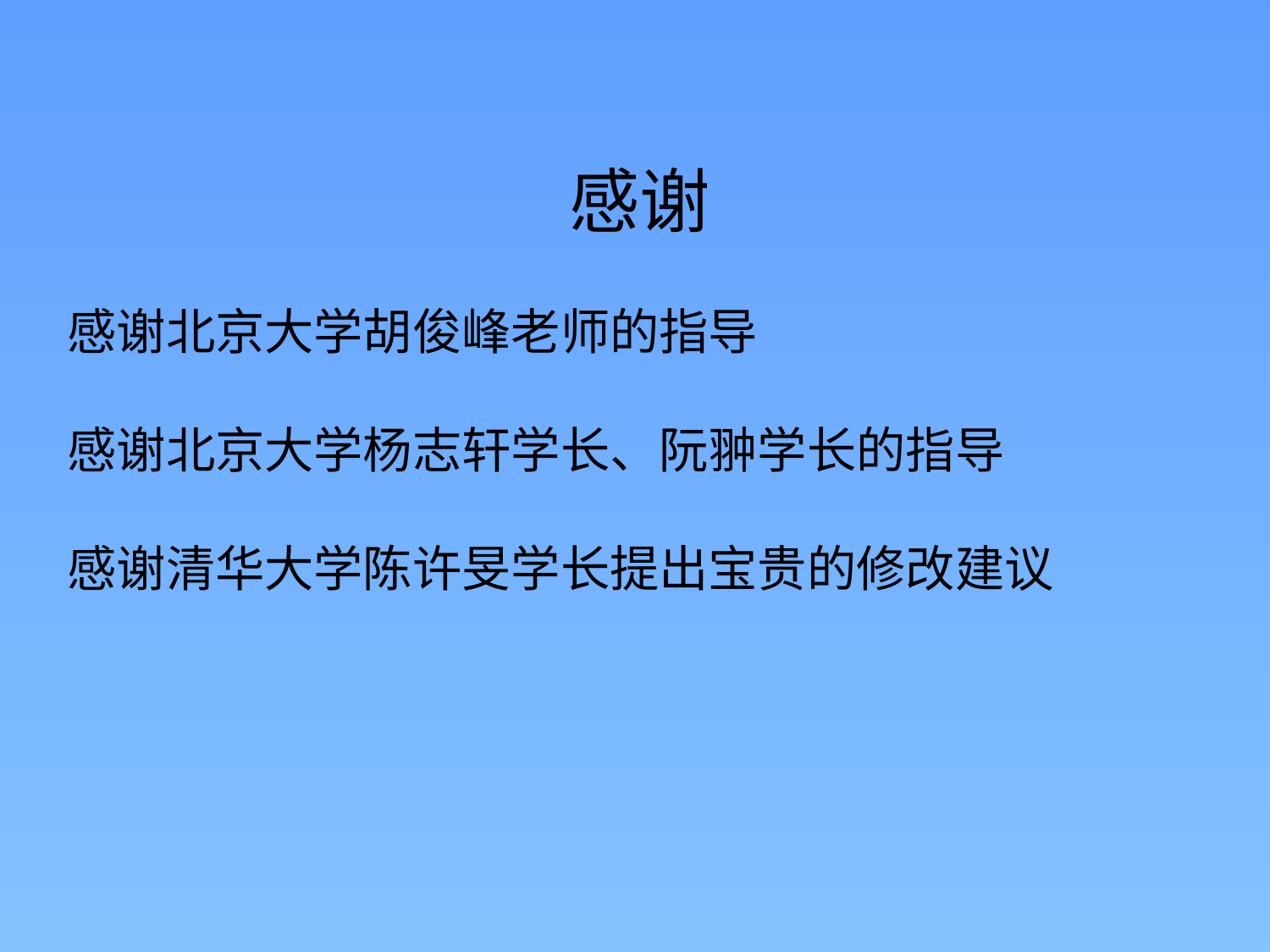

感谢
感谢北京大学胡俊峰老师的指导
感谢北京大学杨志轩学长、阮翀学长的指导
感谢清华大学陈许旻学长提出宝贵的修改建议